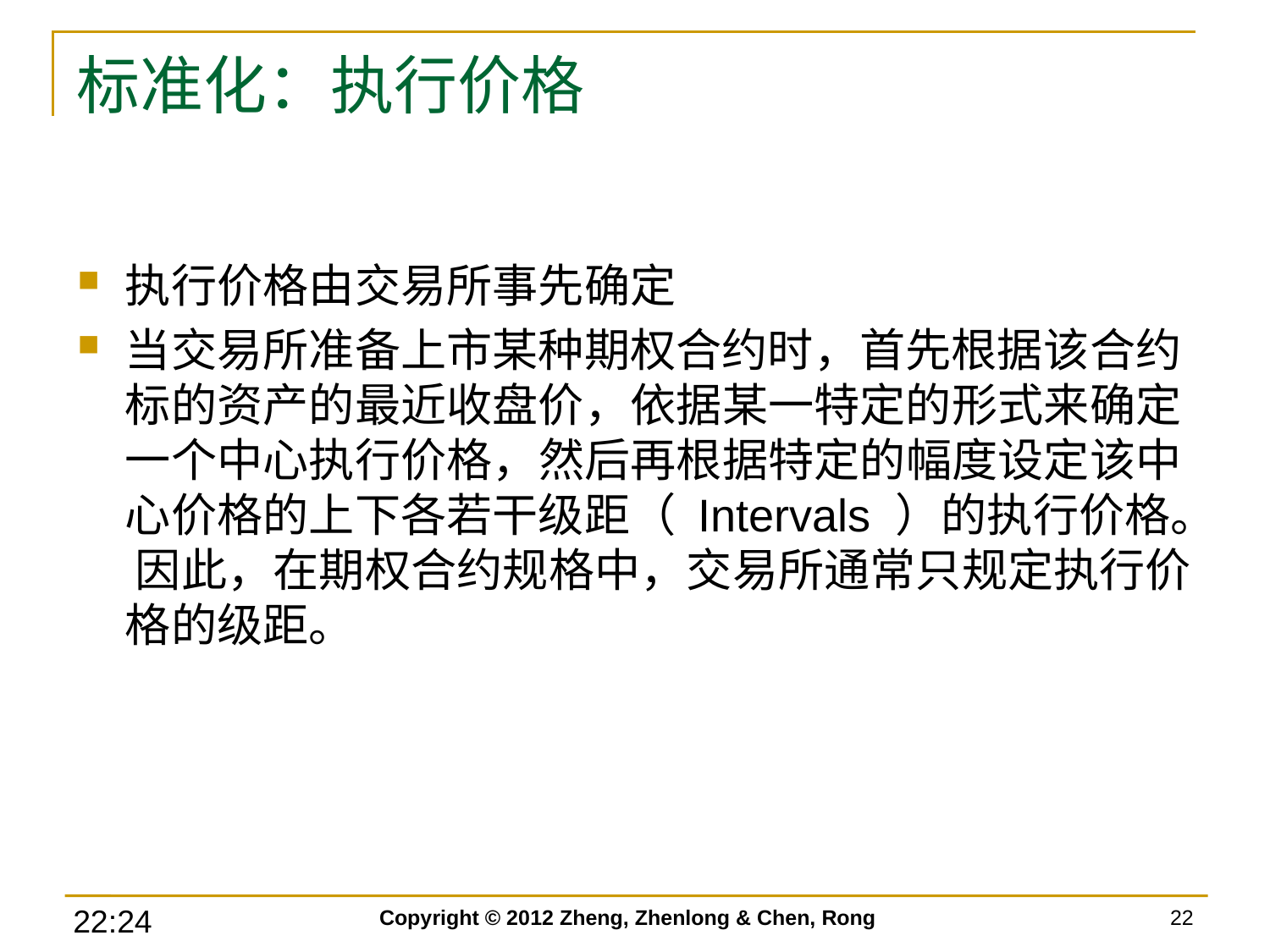

# 标准化：执行价格

执行价格由交易所事先确定
当交易所准备上市某种期权合约时，首先根据该合约标的资产的最近收盘价，依据某一特定的形式来确定一个中心执行价格，然后再根据特定的幅度设定该中心价格的上下各若干级距（ Intervals ）的执行价格。 因此，在期权合约规格中，交易所通常只规定执行价格的级距。
Copyright © 2012 Zheng, Zhenlong & Chen, Rong
22